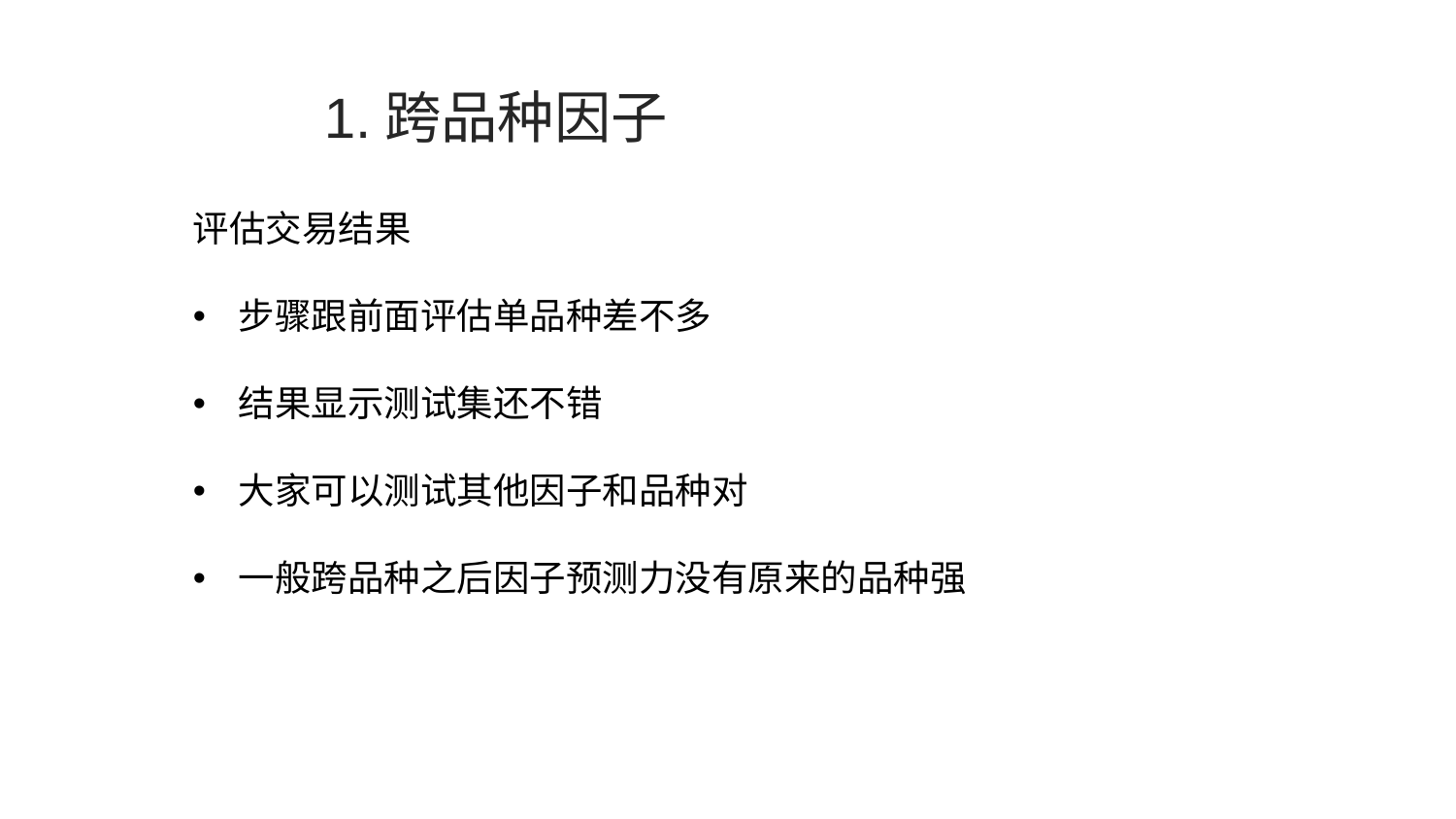

# 1.跨品种因子

评估交易结果

步骤跟前面评估单品种差不多

结果显示测试集还不错

大家可以测试其他因子和品种对

一般跨品种之后因子预测力没有原来的品种强